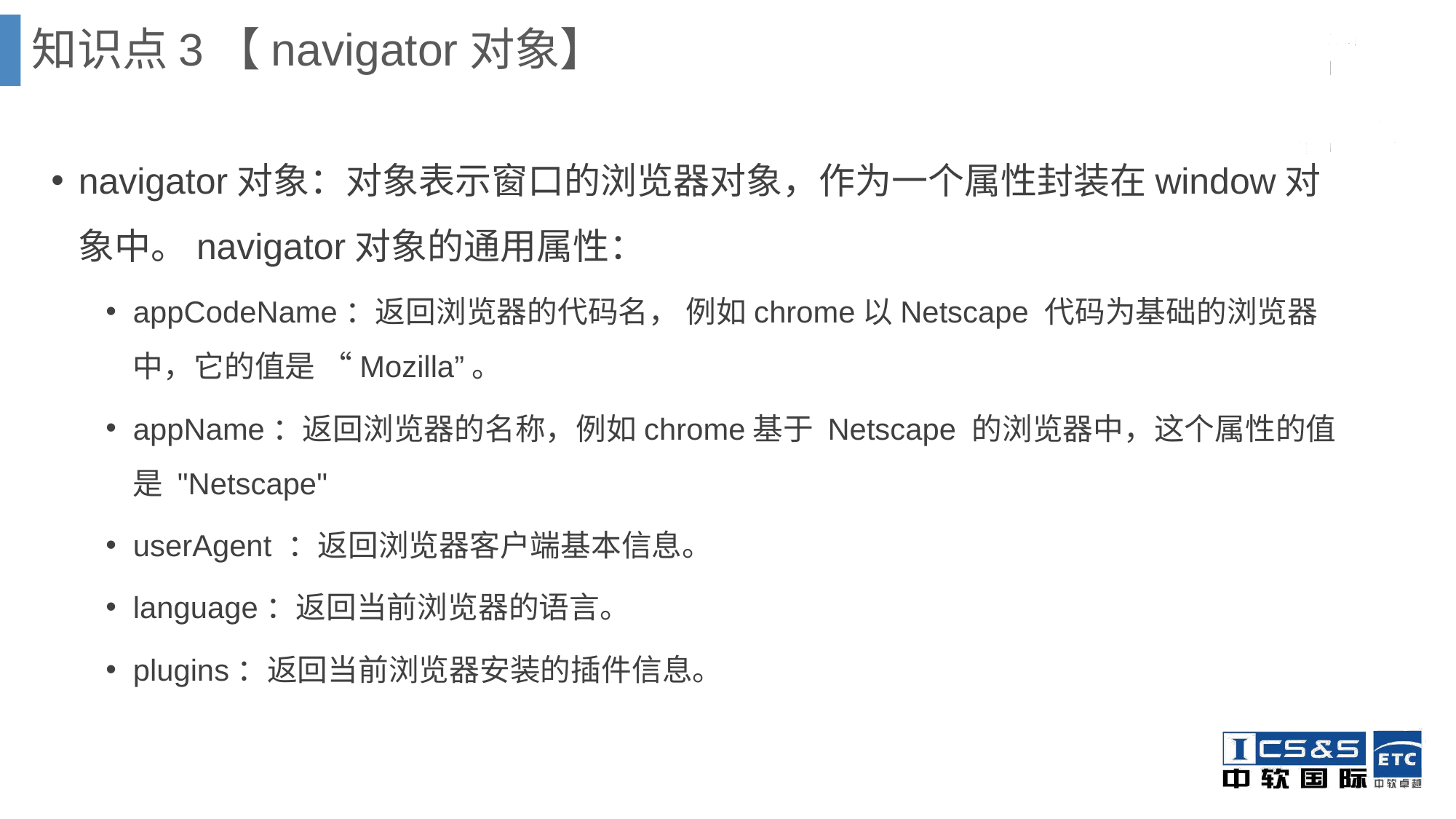

知识点3【navigator对象】
navigator对象：对象表示窗口的浏览器对象，作为一个属性封装在window对象中。navigator对象的通用属性：
appCodeName：返回浏览器的代码名， 例如chrome以Netscape 代码为基础的浏览器中，它的值是 “Mozilla”。
appName：返回浏览器的名称，例如chrome基于 Netscape 的浏览器中，这个属性的值是 "Netscape"
userAgent ：返回浏览器客户端基本信息。
language：返回当前浏览器的语言。
plugins：返回当前浏览器安装的插件信息。